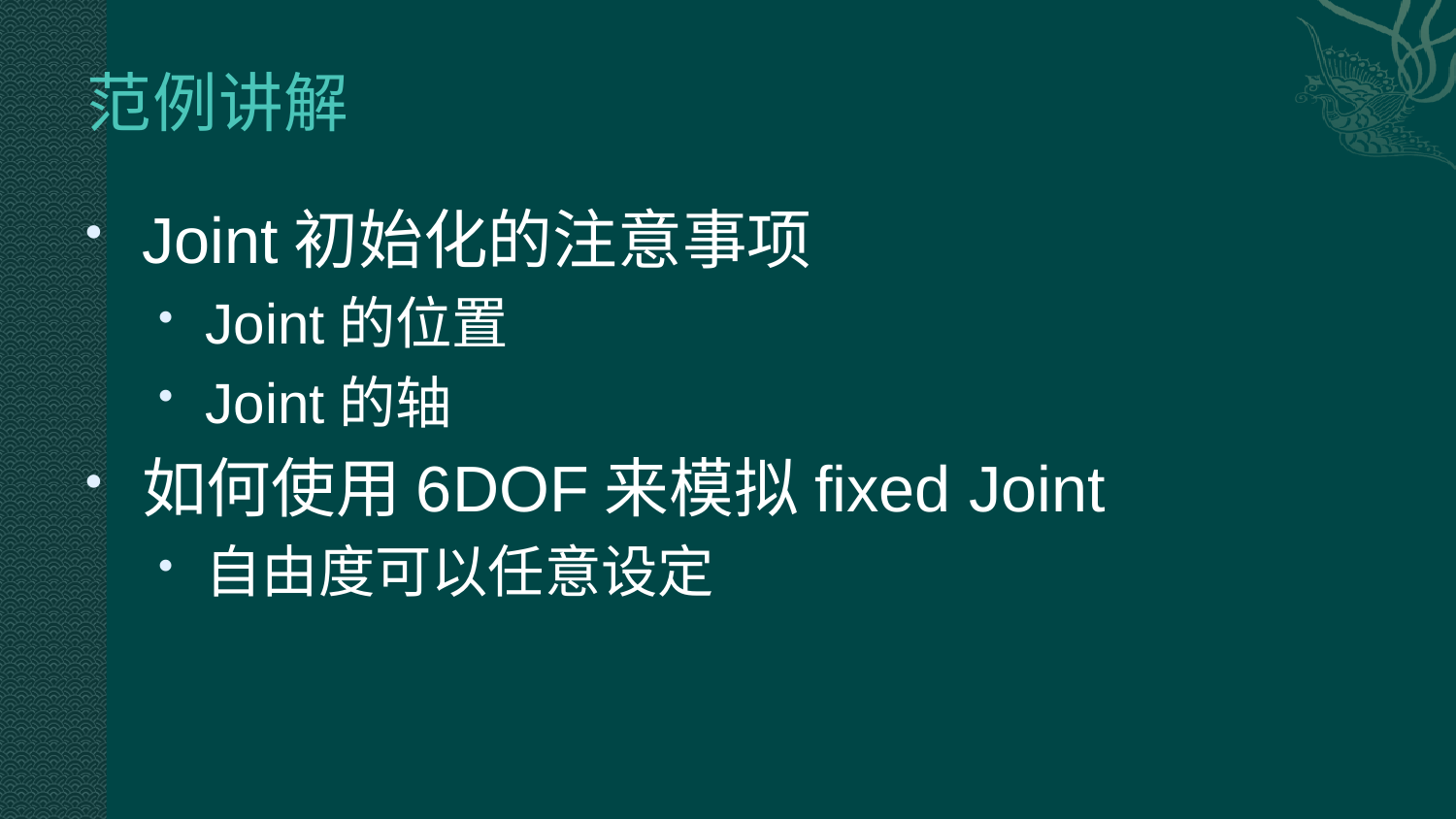

# 范例讲解
Joint初始化的注意事项
Joint的位置
Joint的轴
如何使用6DOF来模拟fixed Joint
自由度可以任意设定